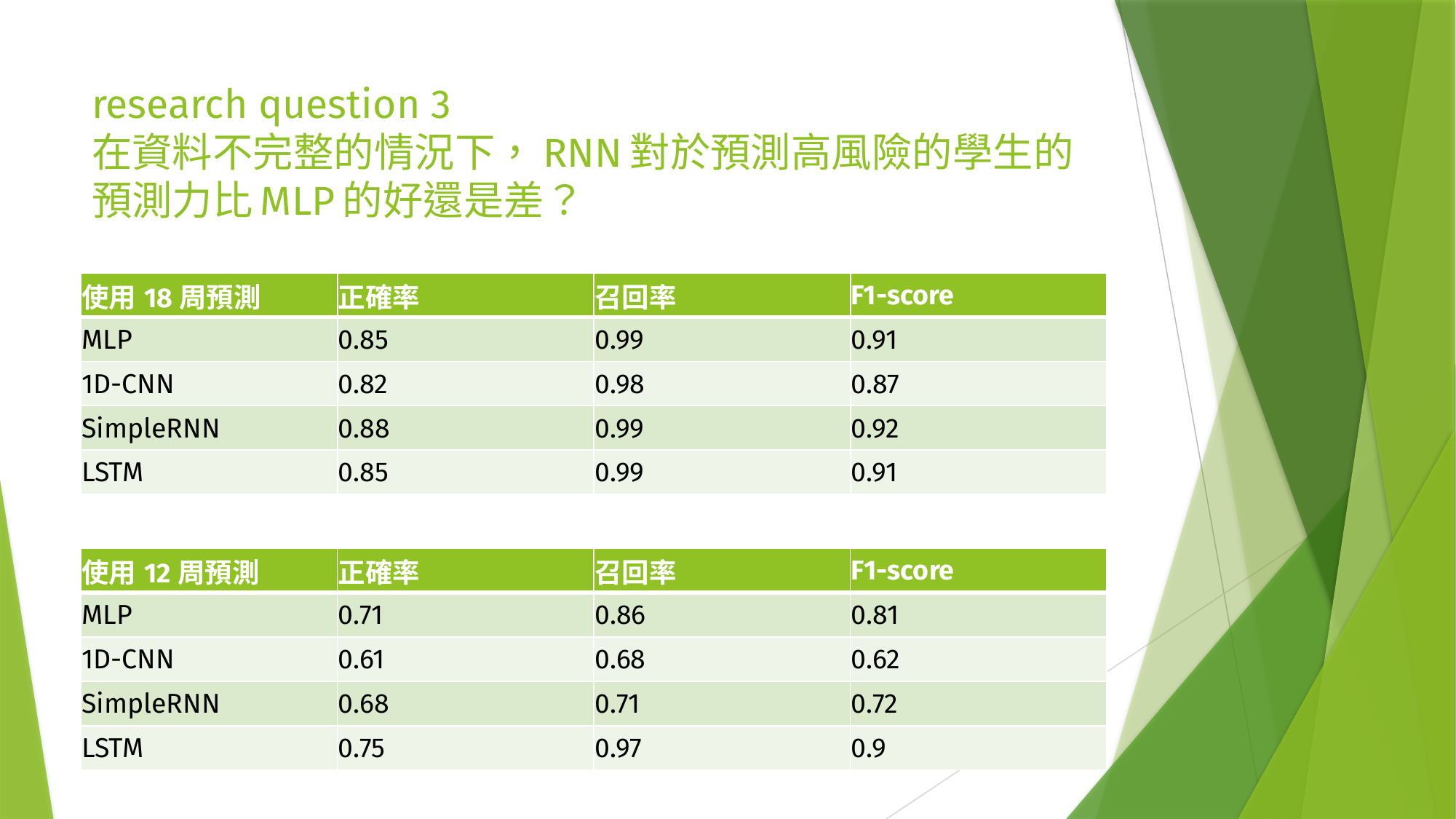

# research question 3 在資料不完整的情況下，RNN對於預測高風險的學生的預測力比MLP的好還是差？
| 使用18周預測 | 正確率 | 召回率 | F1-score |
| --- | --- | --- | --- |
| MLP | 0.85 | 0.99 | 0.91 |
| 1D-CNN | 0.82 | 0.98 | 0.87 |
| SimpleRNN | 0.88 | 0.99 | 0.92 |
| LSTM | 0.85 | 0.99 | 0.91 |
| 使用12周預測 | 正確率 | 召回率 | F1-score |
| --- | --- | --- | --- |
| MLP | 0.71 | 0.86 | 0.81 |
| 1D-CNN | 0.61 | 0.68 | 0.62 |
| SimpleRNN | 0.68 | 0.71 | 0.72 |
| LSTM | 0.75 | 0.97 | 0.9 |